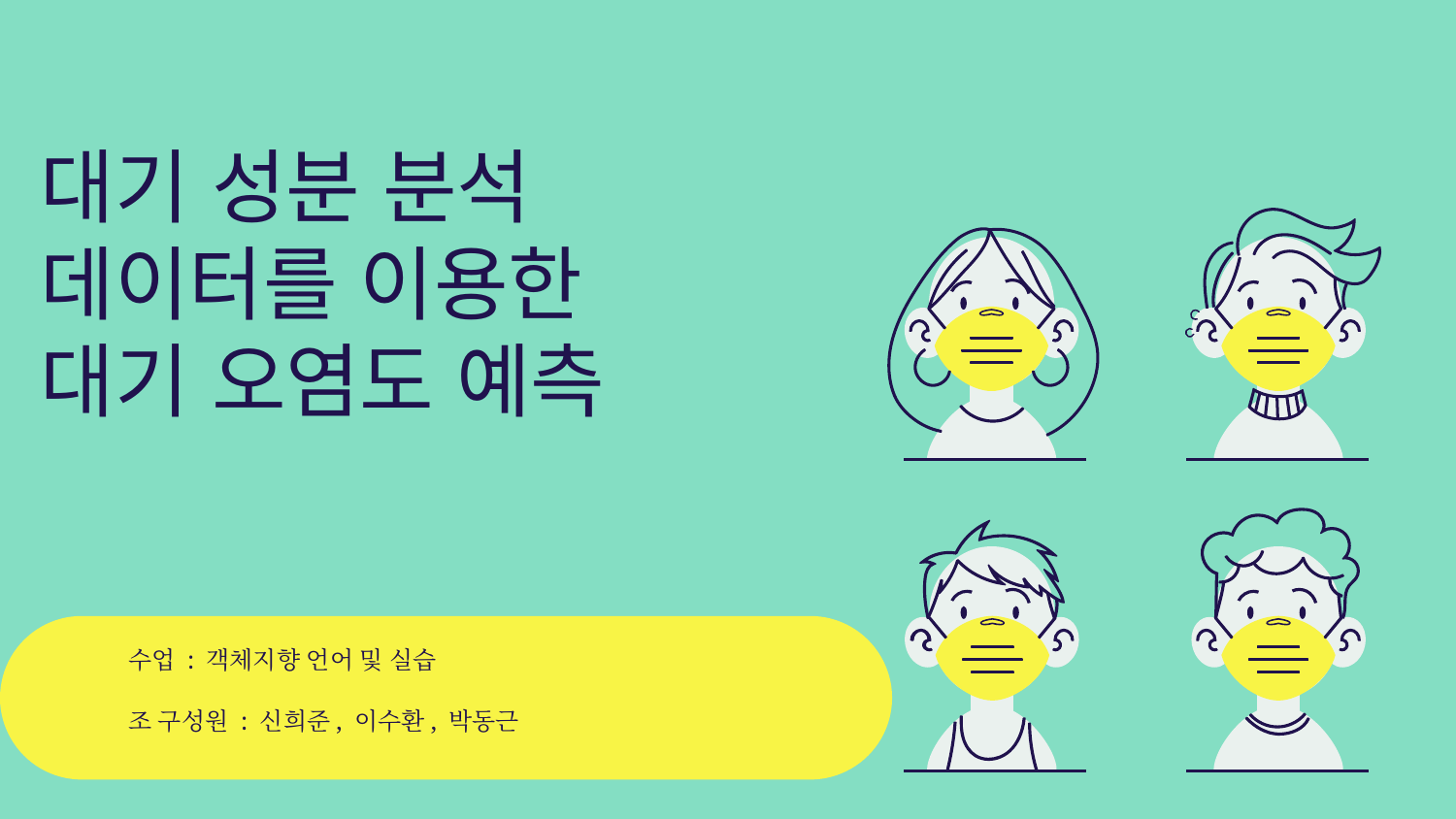

# 대기 성분 분석 데이터를 이용한 대기 오염도 예측

수업 : 객체지향 언어 및 실습
조 구성원 : 신희준, 이수환, 박동근